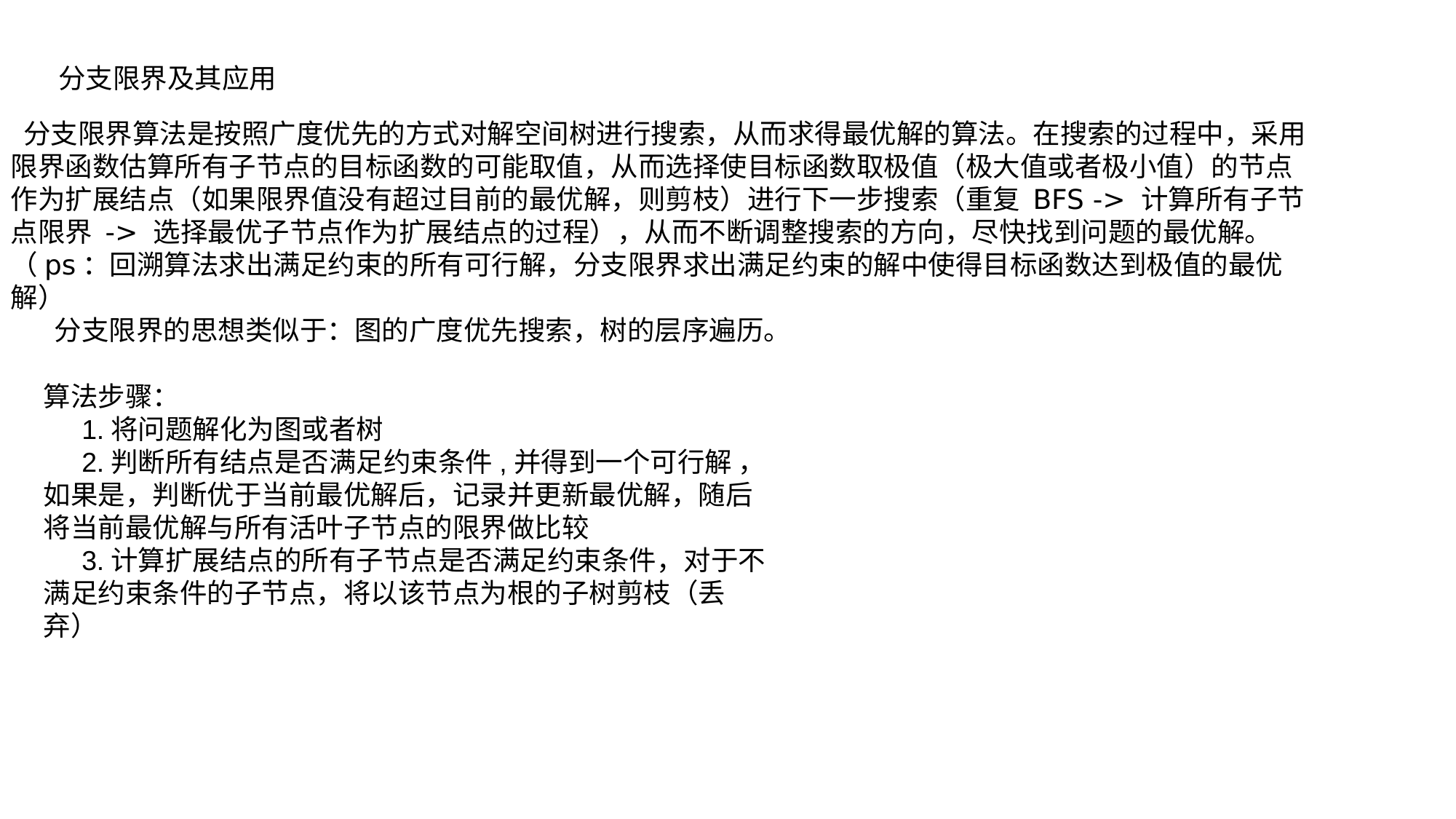

分支限界及其应用
 分支限界算法是按照广度优先的方式对解空间树进行搜索，从而求得最优解的算法。在搜索的过程中，采用限界函数估算所有子节点的目标函数的可能取值，从而选择使目标函数取极值（极大值或者极小值）的节点作为扩展结点（如果限界值没有超过目前的最优解，则剪枝）进行下一步搜索（重复 BFS -> 计算所有子节点限界 -> 选择最优子节点作为扩展结点的过程），从而不断调整搜索的方向，尽快找到问题的最优解。
（ps：回溯算法求出满足约束的所有可行解，分支限界求出满足约束的解中使得目标函数达到极值的最优解）
      分支限界的思想类似于：图的广度优先搜索，树的层序遍历。
算法步骤：
     1.将问题解化为图或者树
     2.判断所有结点是否满足约束条件,并得到一个可行解 ，如果是，判断优于当前最优解后，记录并更新最优解，随后将当前最优解与所有活叶子节点的限界做比较
     3.计算扩展结点的所有子节点是否满足约束条件，对于不满足约束条件的子节点，将以该节点为根的子树剪枝（丢弃）